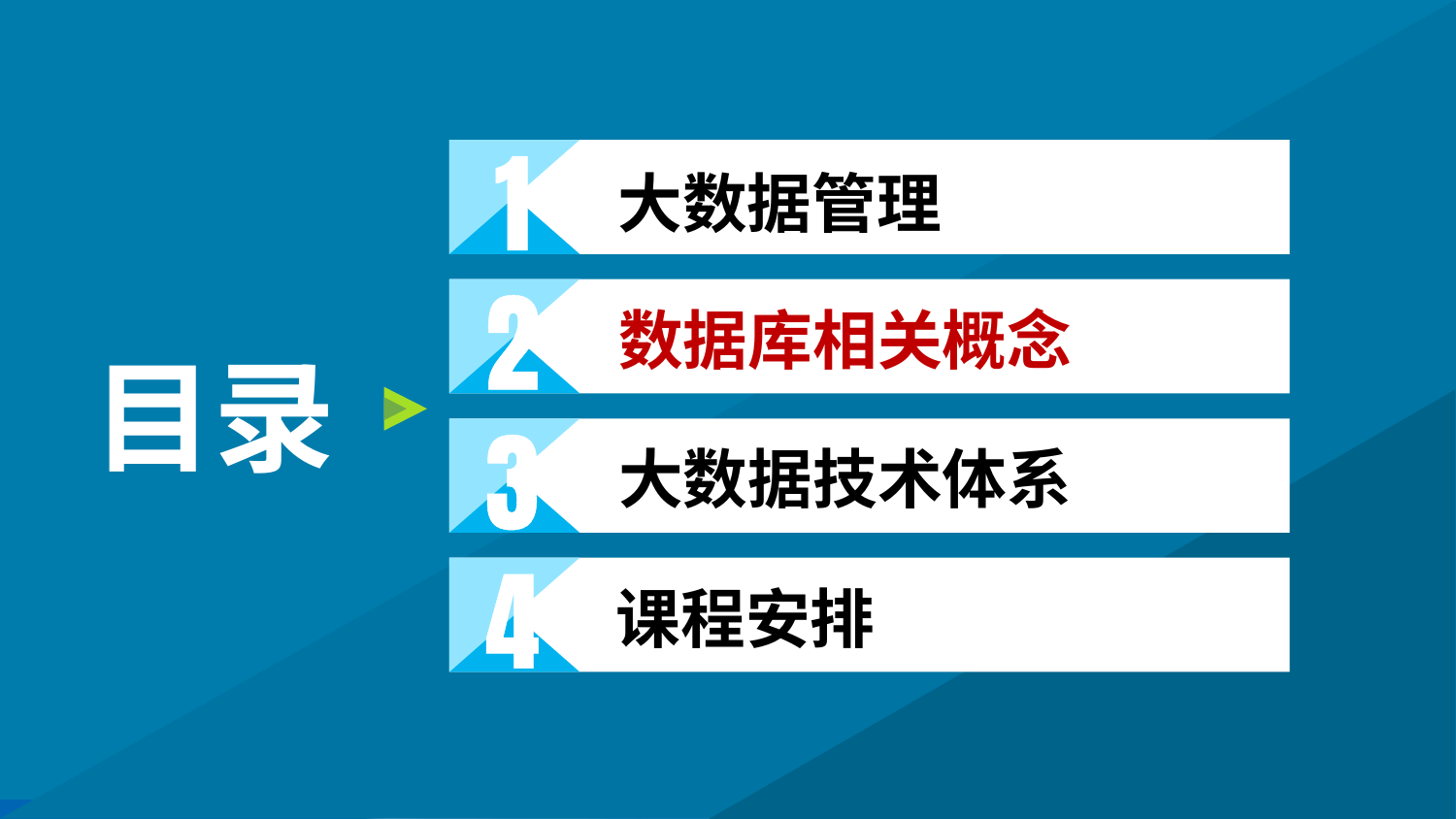

1

大数据管理
2

数据库相关概念
3

大数据技术体系
4

课程安排
目录